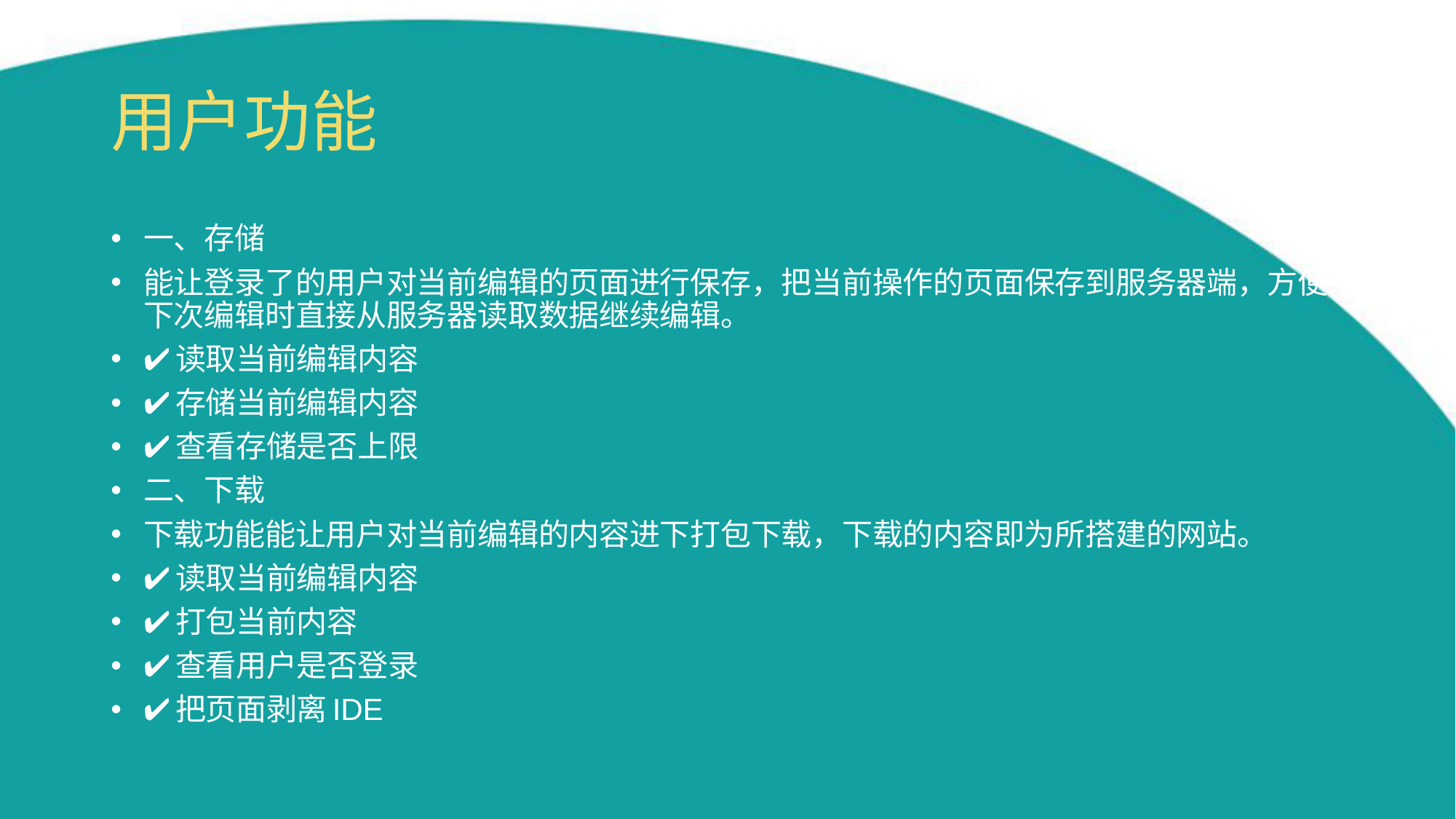

用户功能
一、存储
能让登录了的用户对当前编辑的页面进行保存，把当前操作的页面保存到服务器端，方便下次编辑时直接从服务器读取数据继续编辑。
✔读取当前编辑内容
✔存储当前编辑内容
✔查看存储是否上限
二、下载
下载功能能让用户对当前编辑的内容进下打包下载，下载的内容即为所搭建的网站。
✔读取当前编辑内容
✔打包当前内容
✔查看用户是否登录
✔把页面剥离IDE